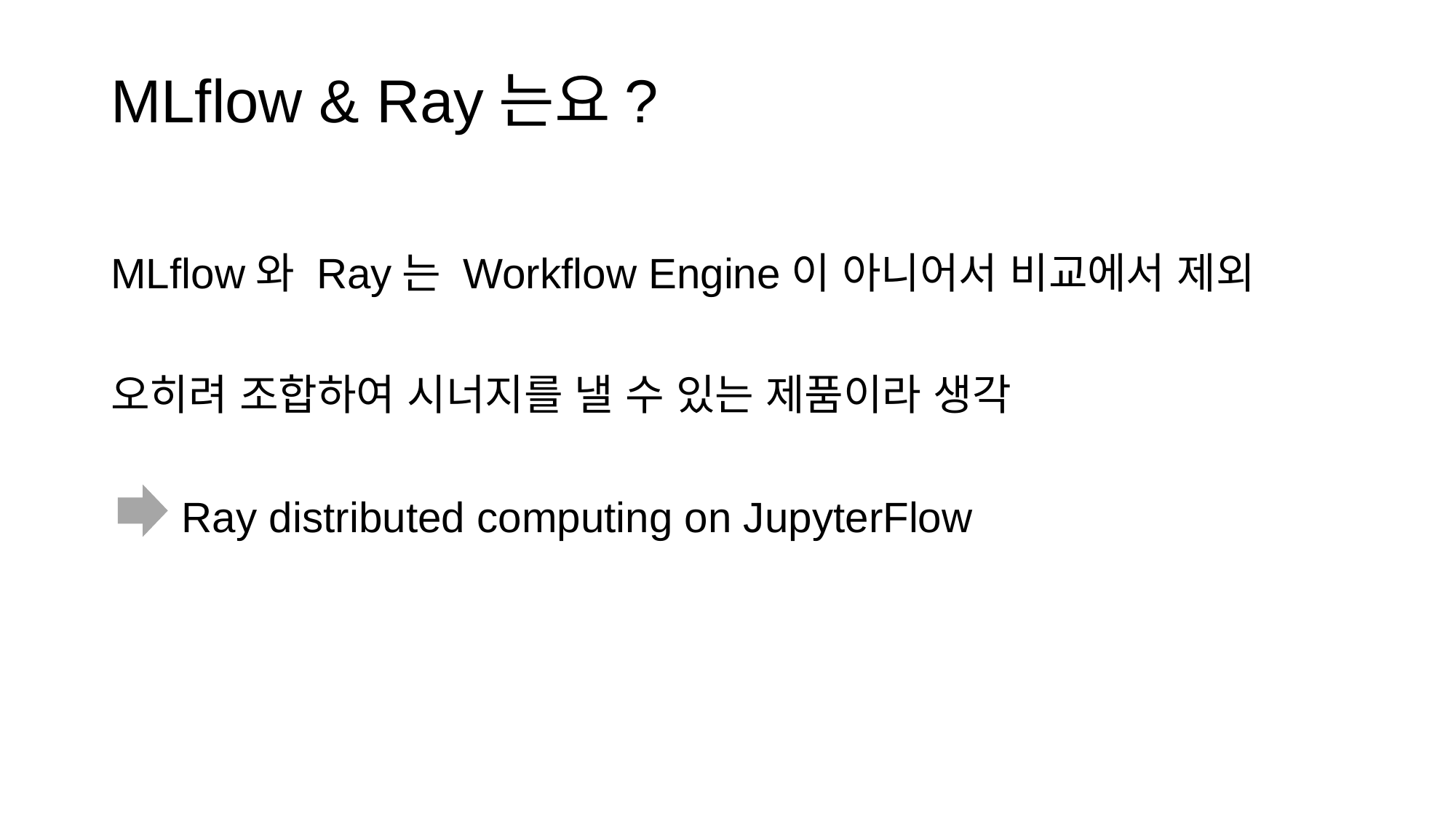

# MLflow & Ray는요?

MLflow와 Ray는 Workflow Engine이 아니어서 비교에서 제외

오히려 조합하여 시너지를 낼 수 있는 제품이라 생각

      Ray distributed computing on JupyterFlow